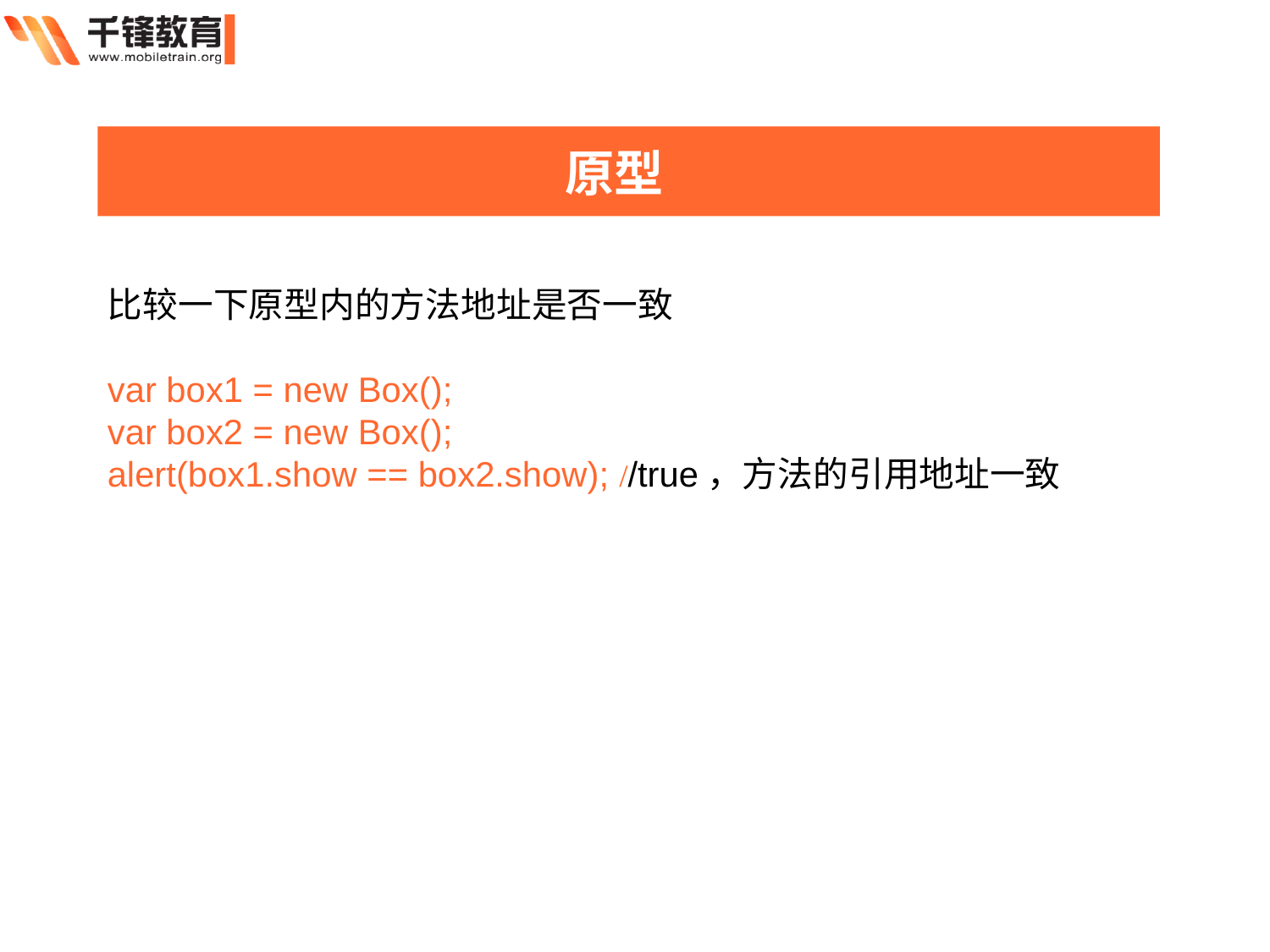

原型
比较一下原型内的方法地址是否一致

var box1 = new Box();
var box2 = new Box();
alert(box1.show == box2.show); //true，方法的引用地址一致